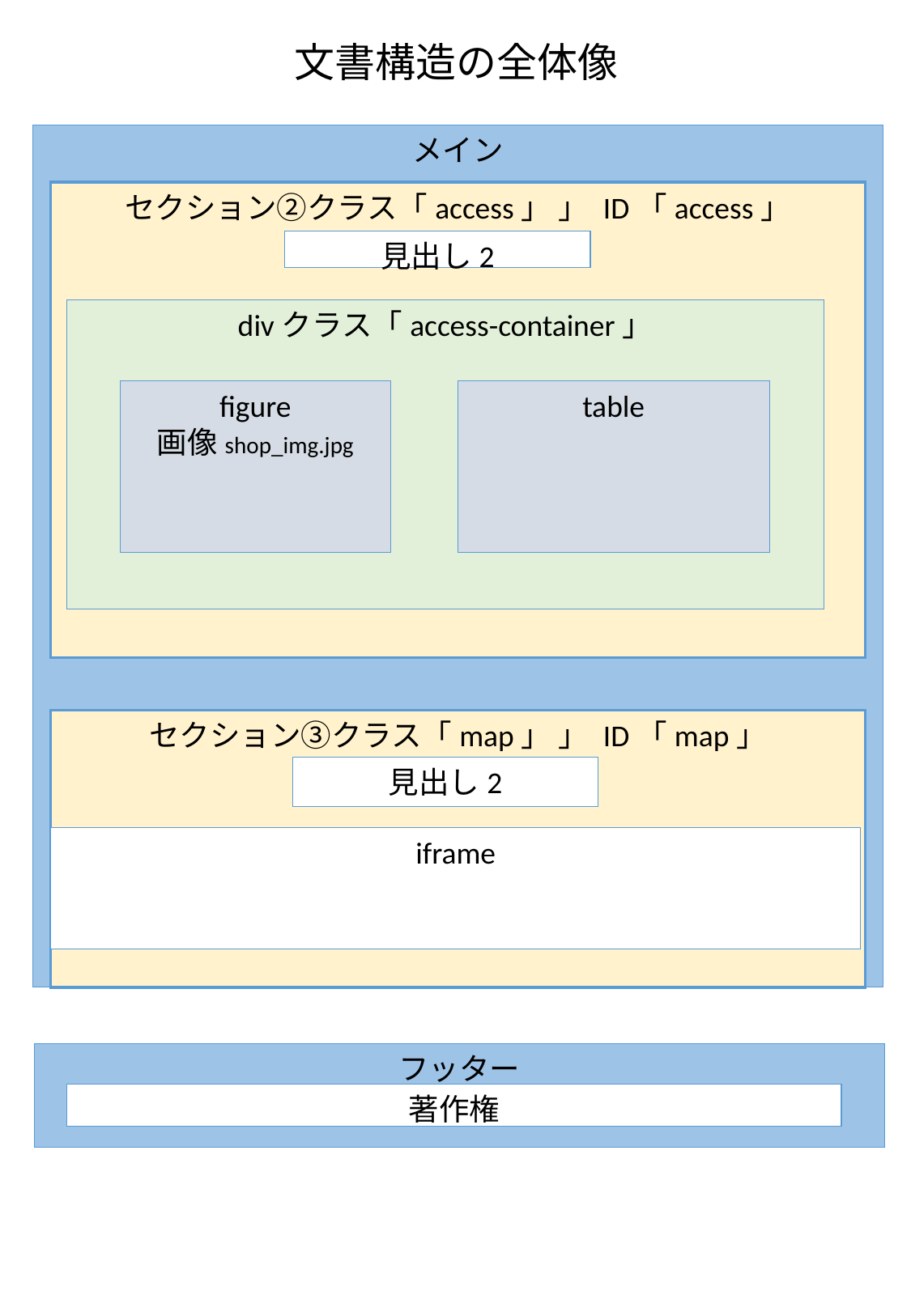

文書構造の全体像
メイン
セクション②クラス「access」 」 ID「access」
見出し2
divクラス「access-container」
figure
画像shop_img.jpg
table
セクション③クラス「map」 」 ID「map」
見出し2
iframe
フッター

著作権